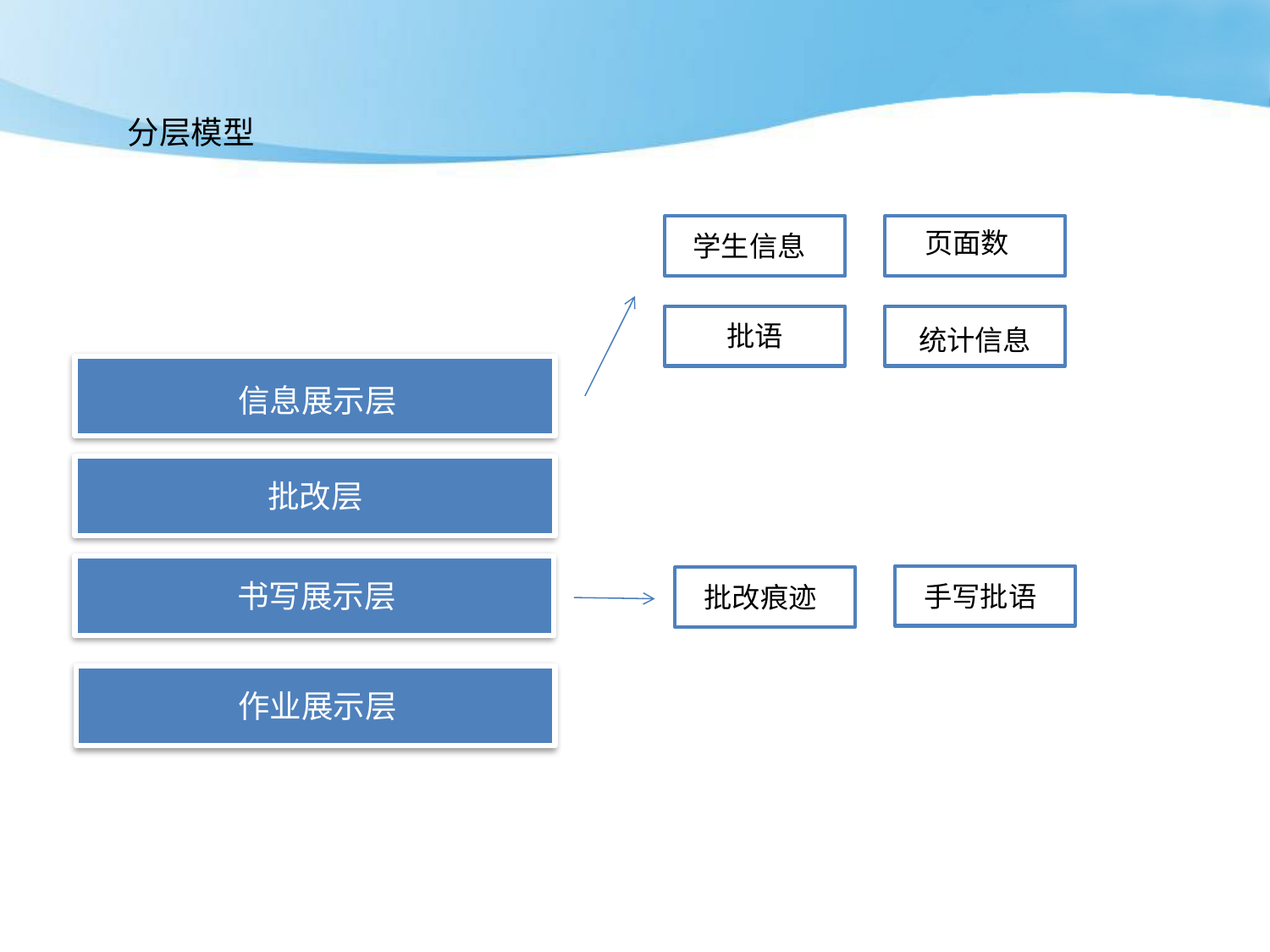

分层模型

学生信息

页面数

批语

统计信息

信息展示层

批改层

书写展示层

手写批语

批改痕迹

作业展示层